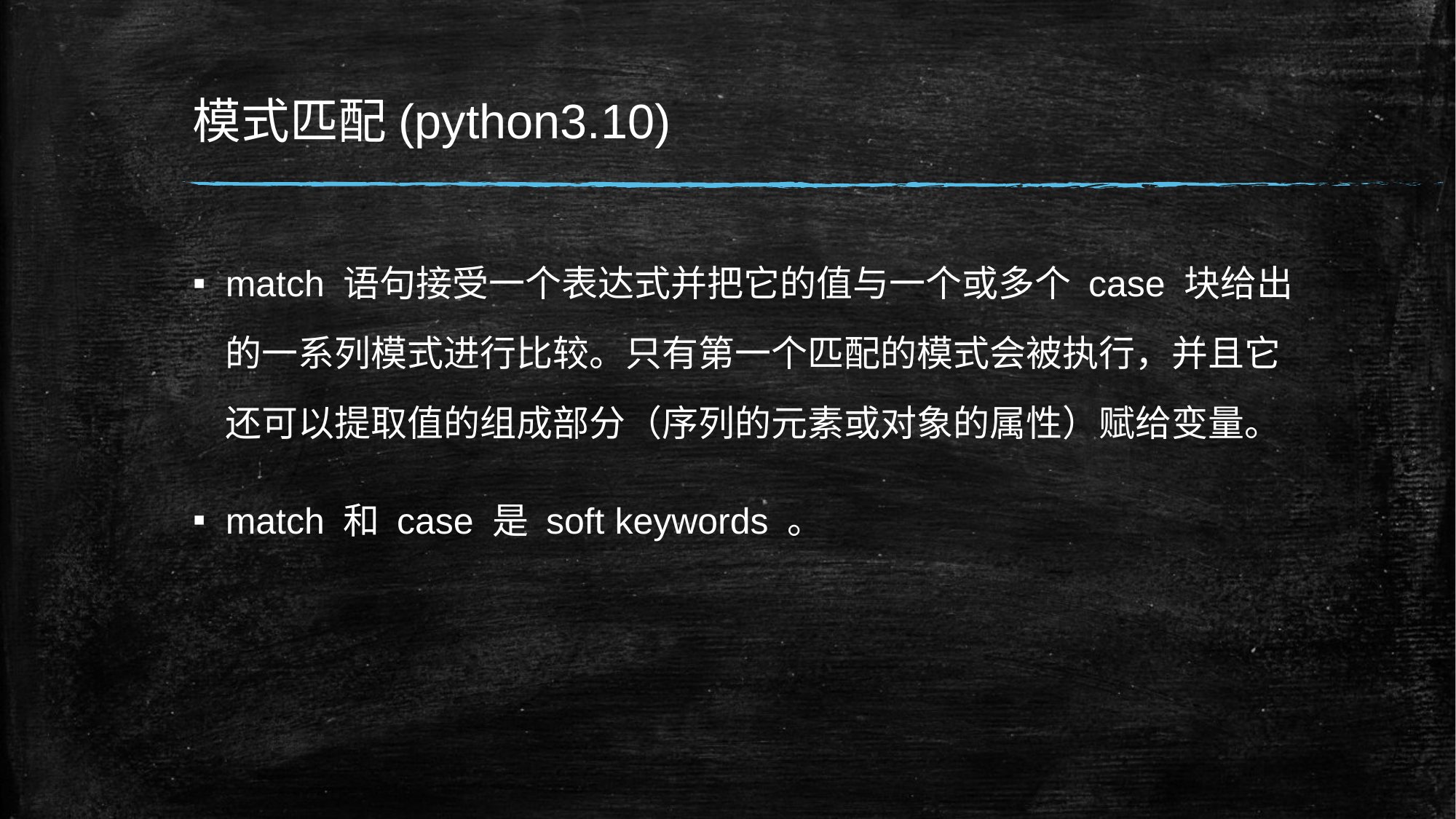

# 模式匹配(python3.10)
match 语句接受一个表达式并把它的值与一个或多个 case 块给出的一系列模式进行比较。只有第一个匹配的模式会被执行，并且它还可以提取值的组成部分（序列的元素或对象的属性）赋给变量。
match 和 case 是 soft keywords 。